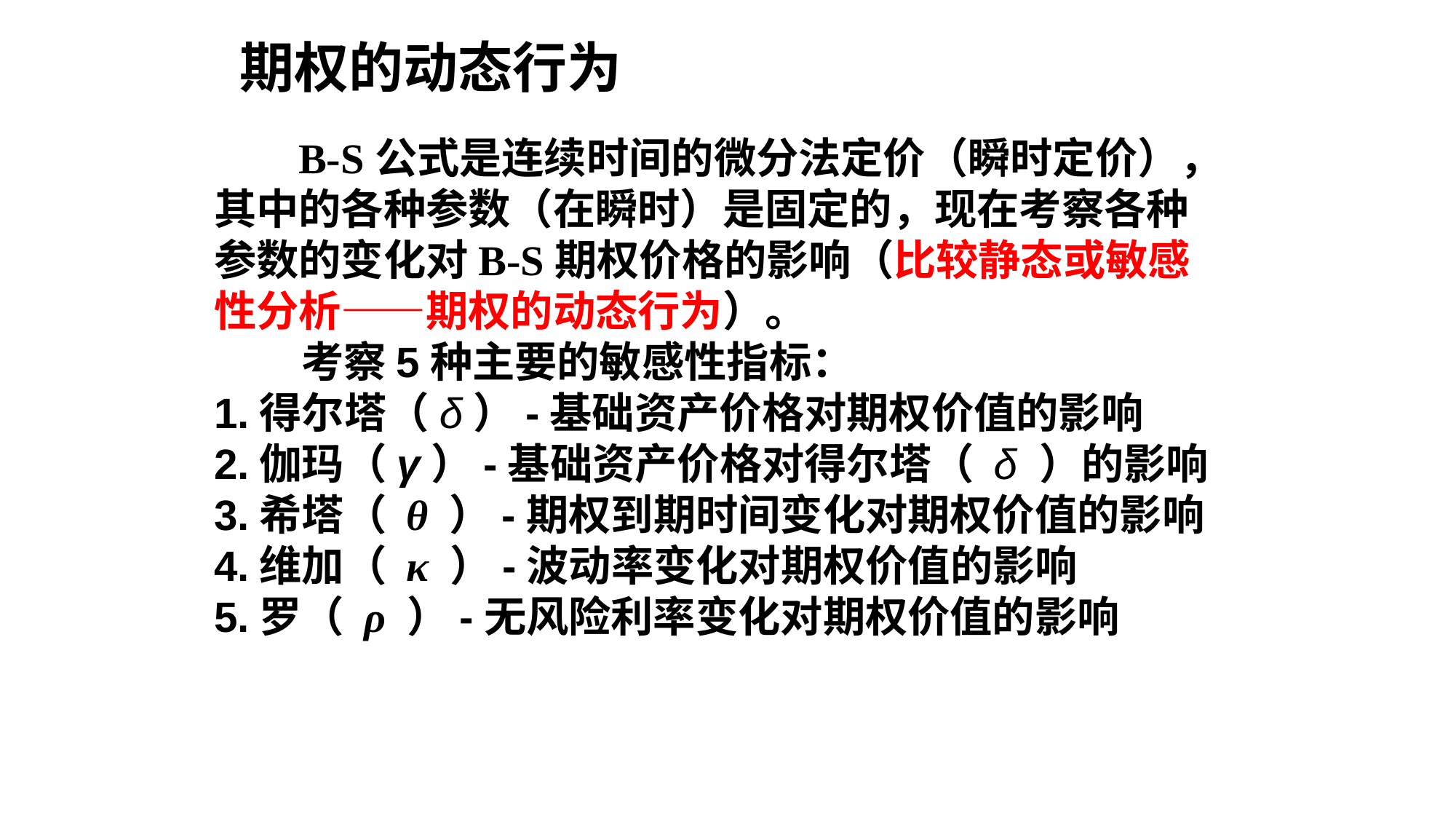

# 期权的动态行为
        B-S公式是连续时间的微分法定价（瞬时定价），其中的各种参数（在瞬时）是固定的，现在考察各种参数的变化对B-S期权价格的影响（比较静态或敏感性分析——期权的动态行为）。
        考察5种主要的敏感性指标：
1.得尔塔（δ）-基础资产价格对期权价值的影响
2.伽玛（γ）-基础资产价格对得尔塔（ δ ）的影响
3.希塔（ θ ）-期权到期时间变化对期权价值的影响
4.维加（ κ ）-波动率变化对期权价值的影响
5.罗（ ρ ）-无风险利率变化对期权价值的影响